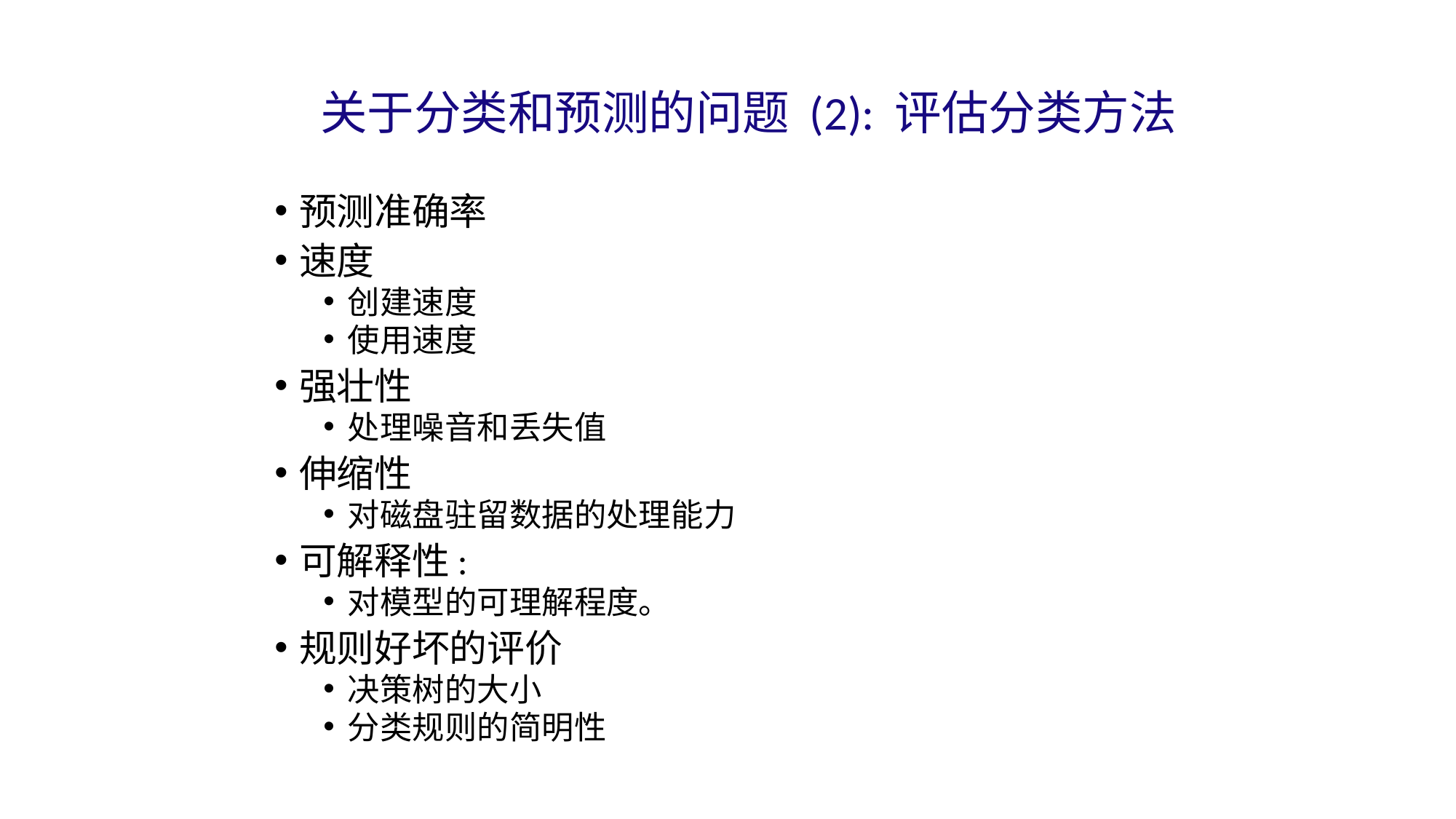

# 关于分类和预测的问题 (2): 评估分类方法
预测准确率
速度
创建速度
使用速度
强壮性
处理噪音和丢失值
伸缩性
对磁盘驻留数据的处理能力
可解释性:
对模型的可理解程度。
规则好坏的评价
决策树的大小
分类规则的简明性